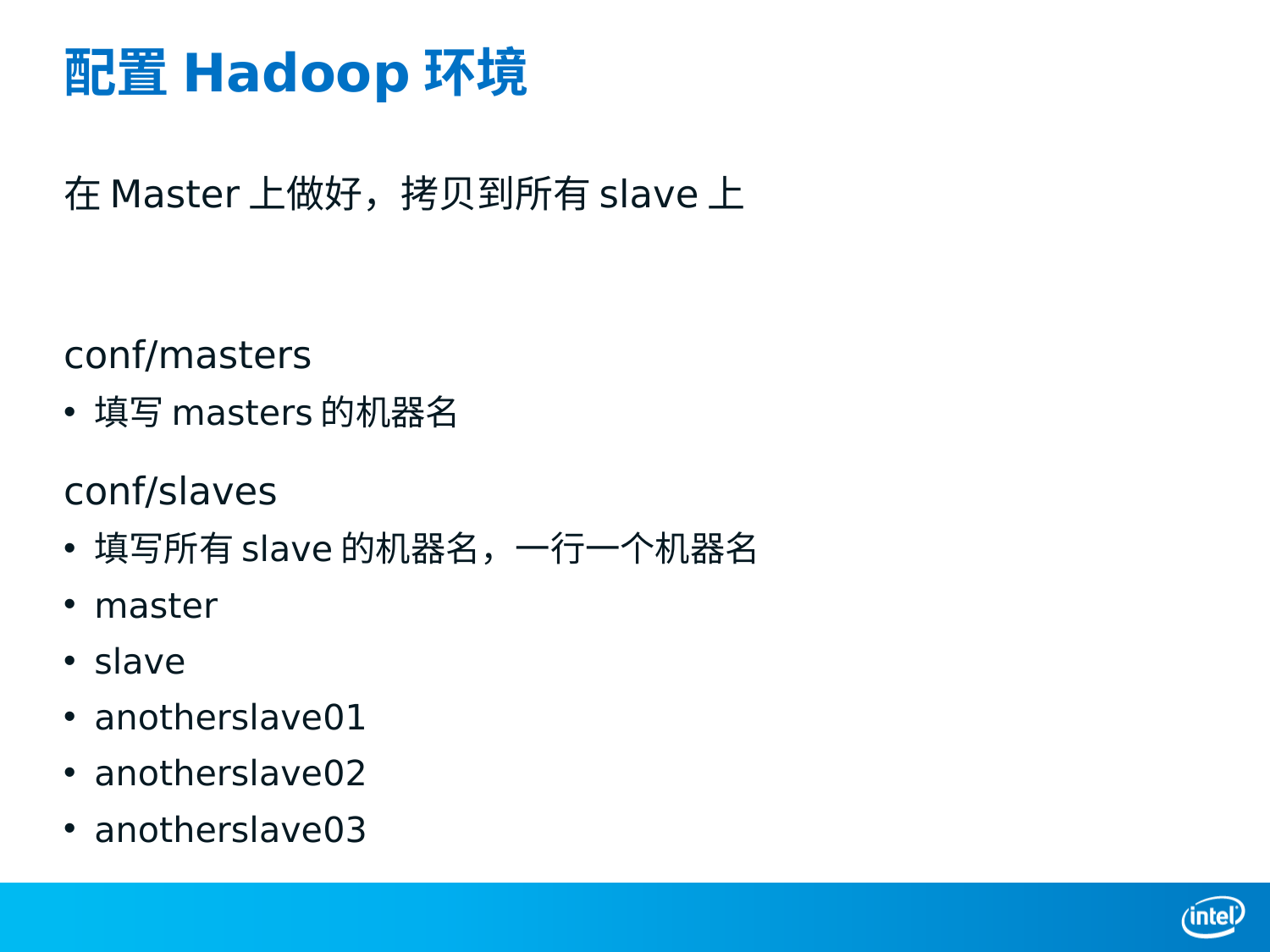

# 配置Hadoop环境
在Master上做好，拷贝到所有slave上

conf/masters
填写masters的机器名
conf/slaves
填写所有slave的机器名，一行一个机器名
master
slave
anotherslave01
anotherslave02
anotherslave03